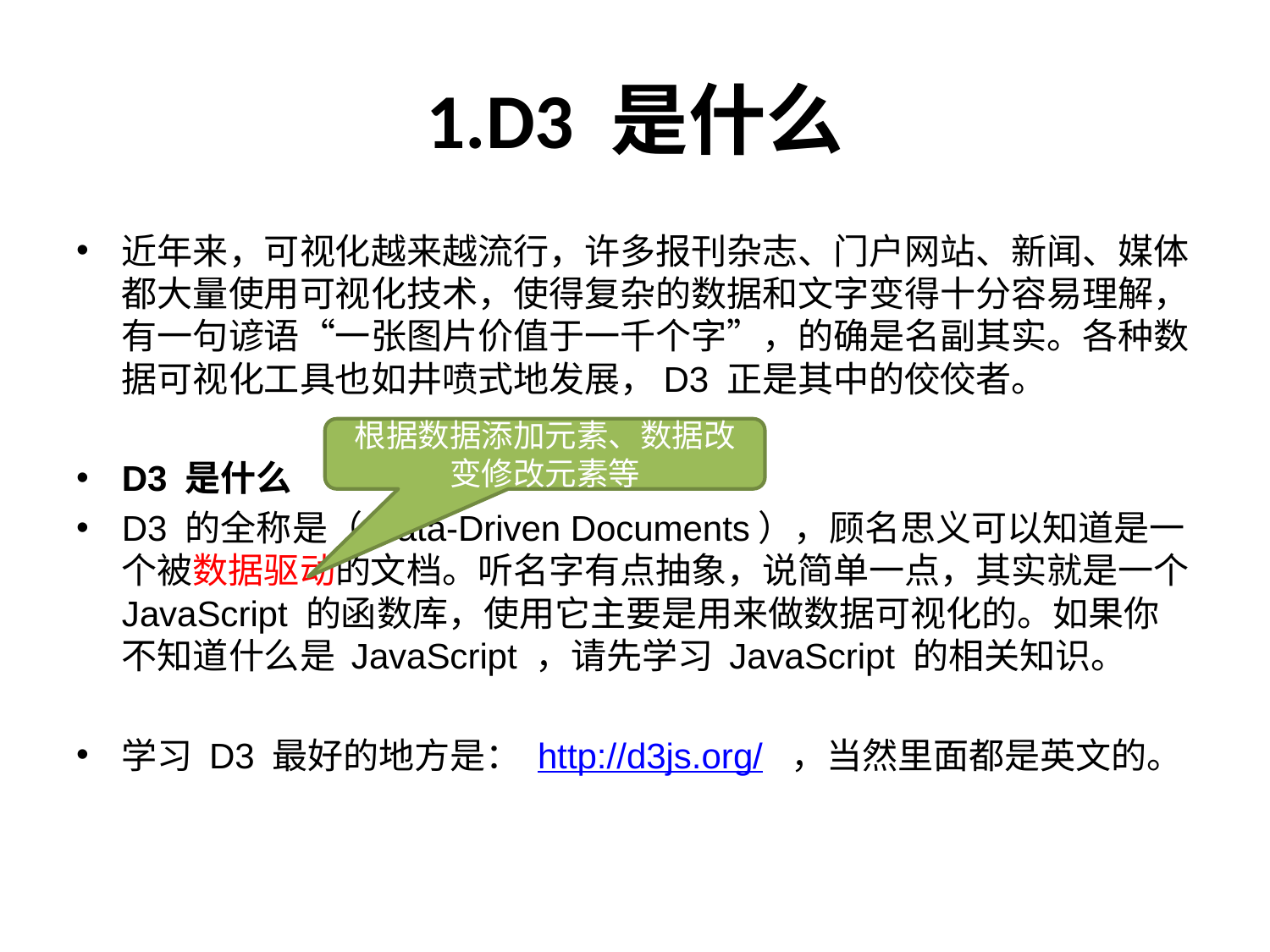

# 1.D3 是什么
近年来，可视化越来越流行，许多报刊杂志、门户网站、新闻、媒体都大量使用可视化技术，使得复杂的数据和文字变得十分容易理解，有一句谚语“一张图片价值于一千个字”，的确是名副其实。各种数据可视化工具也如井喷式地发展，D3 正是其中的佼佼者。

D3 是什么
D3 的全称是（Data-Driven Documents），顾名思义可以知道是一个被数据驱动的文档。听名字有点抽象，说简单一点，其实就是一个 JavaScript 的函数库，使用它主要是用来做数据可视化的。如果你不知道什么是 JavaScript ，请先学习 JavaScript 的相关知识。

学习 D3 最好的地方是： http://d3js.org/  ，当然里面都是英文的。
根据数据添加元素、数据改变修改元素等